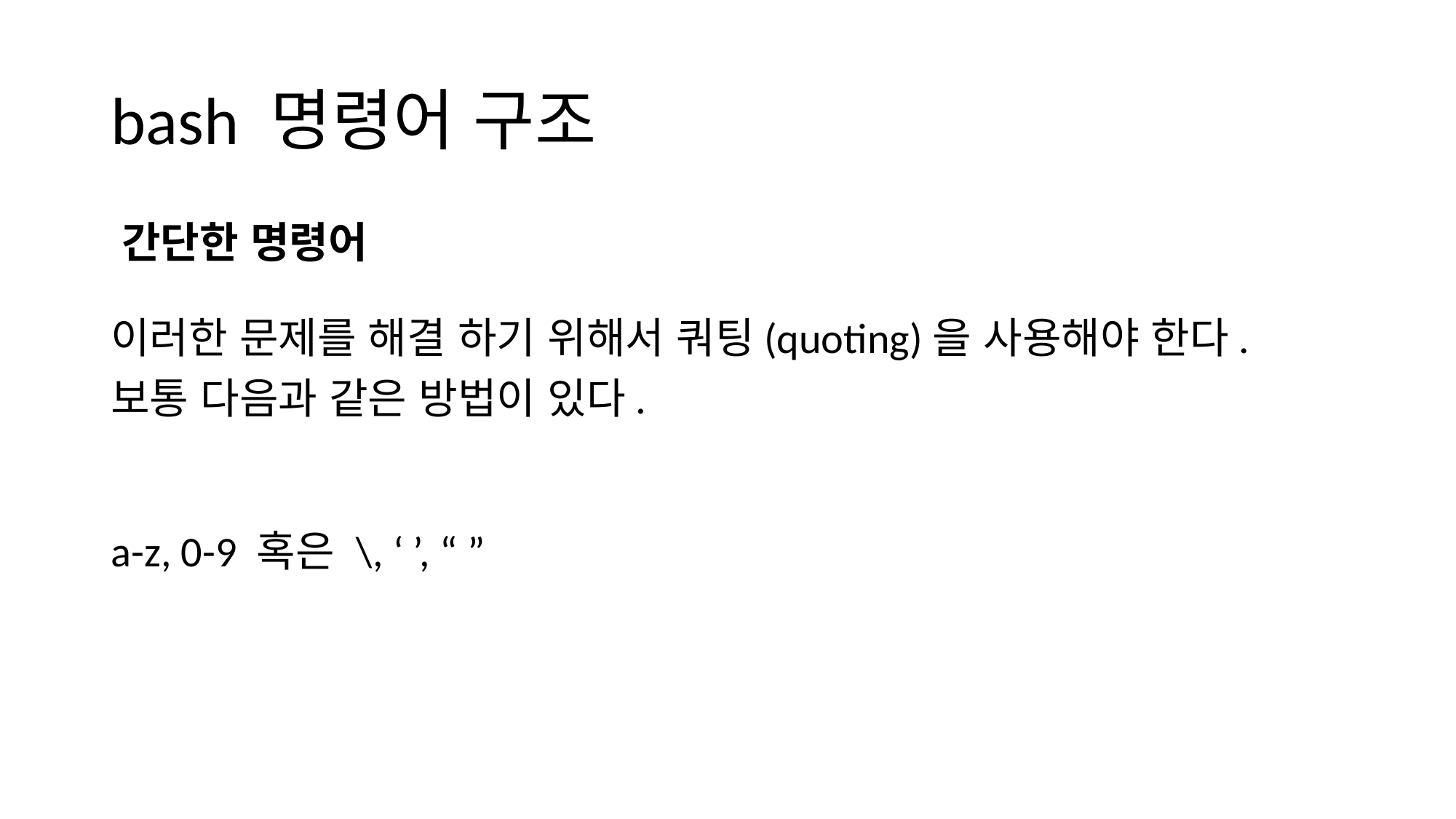

# bash 명령어 구조
간단한 명령어
이러한 문제를 해결 하기 위해서 쿼팅(quoting)을 사용해야 한다.  보통 다음과 같은 방법이 있다.

a-z, 0-9 혹은 \, ‘ ’, “ ”